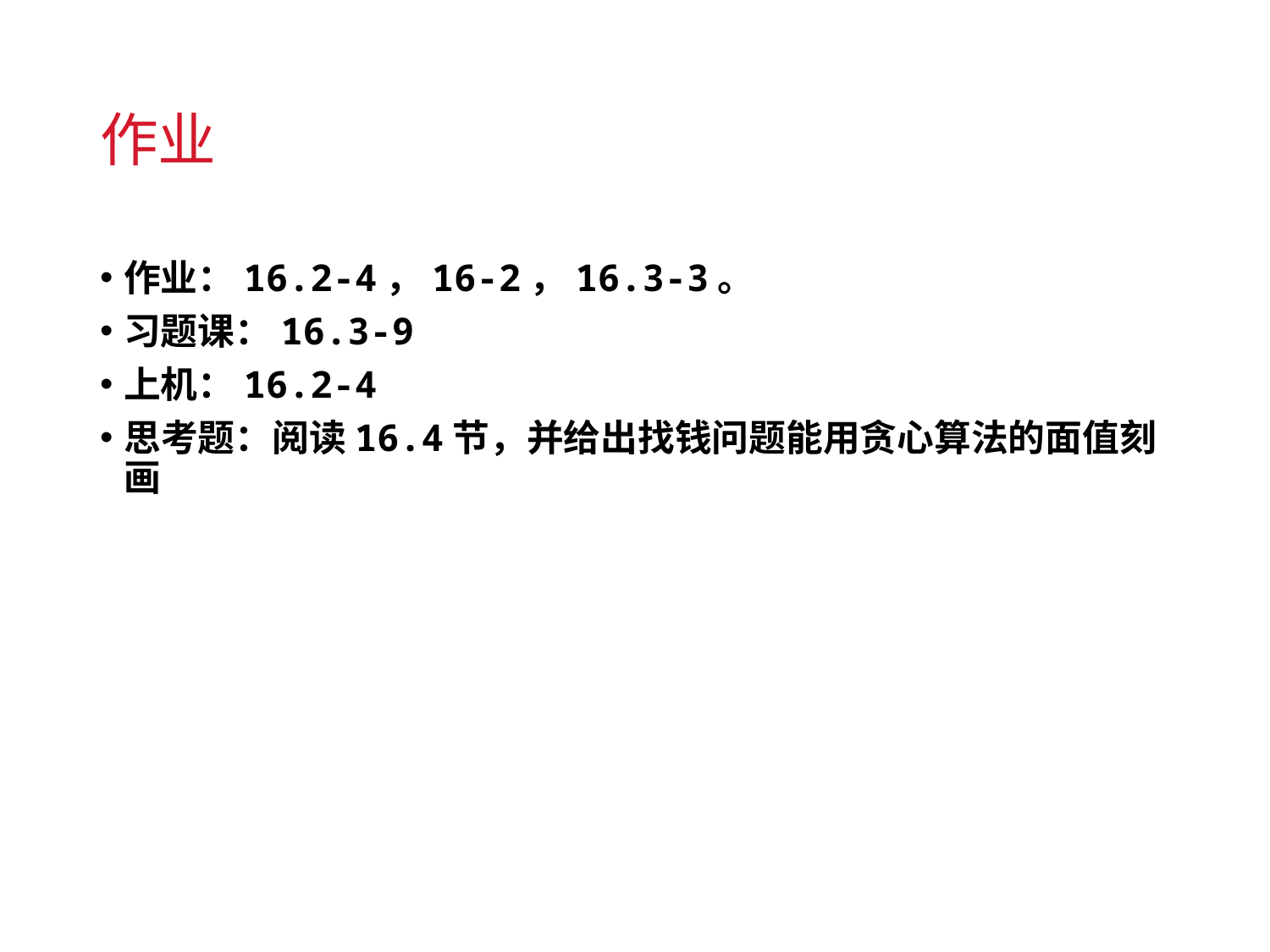

# 作业
作业：16.2-4，16-2，16.3-3。
习题课：16.3-9
上机：16.2-4
思考题：阅读16.4节，并给出找钱问题能用贪心算法的面值刻画